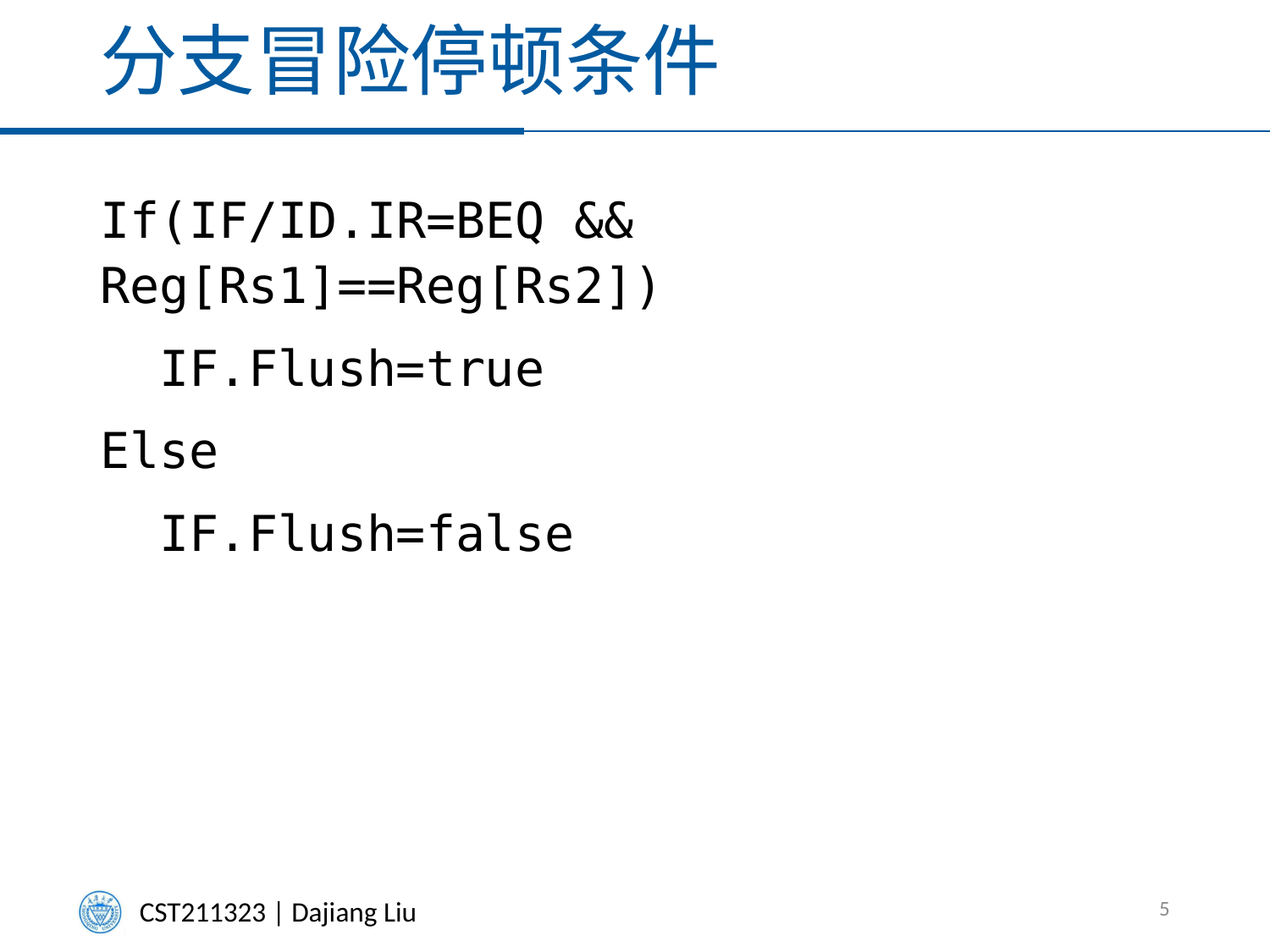

# 分支冒险停顿条件
If(IF/ID.IR=BEQ && Reg[Rs1]==Reg[Rs2])
  IF.Flush=true
Else
  IF.Flush=false

5